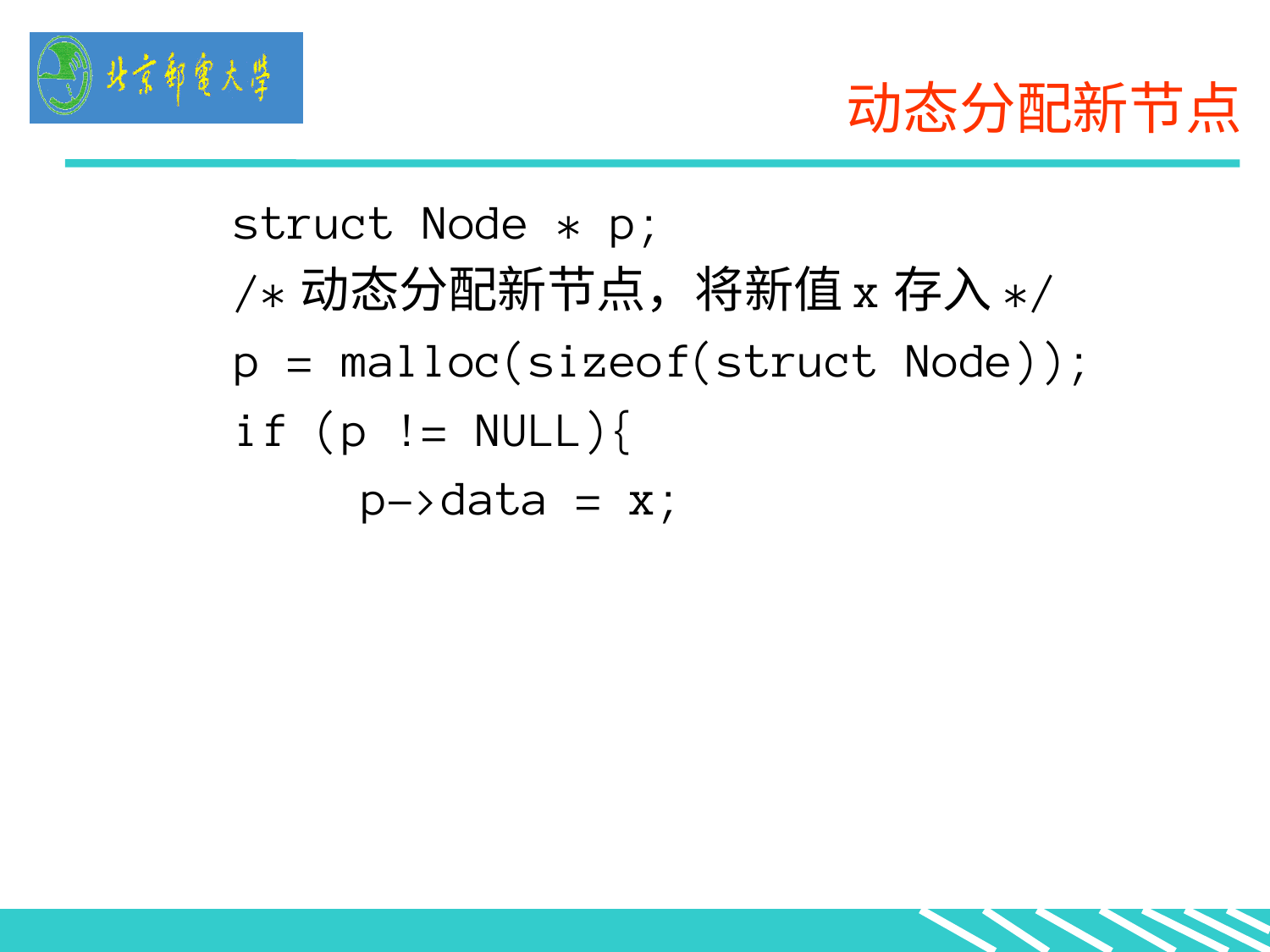

# 动态分配新节点
	struct Node * p;
	/*动态分配新节点，将新值x存入*/
	p = malloc(sizeof(struct Node));
	if (p != NULL){
		p->data = x;